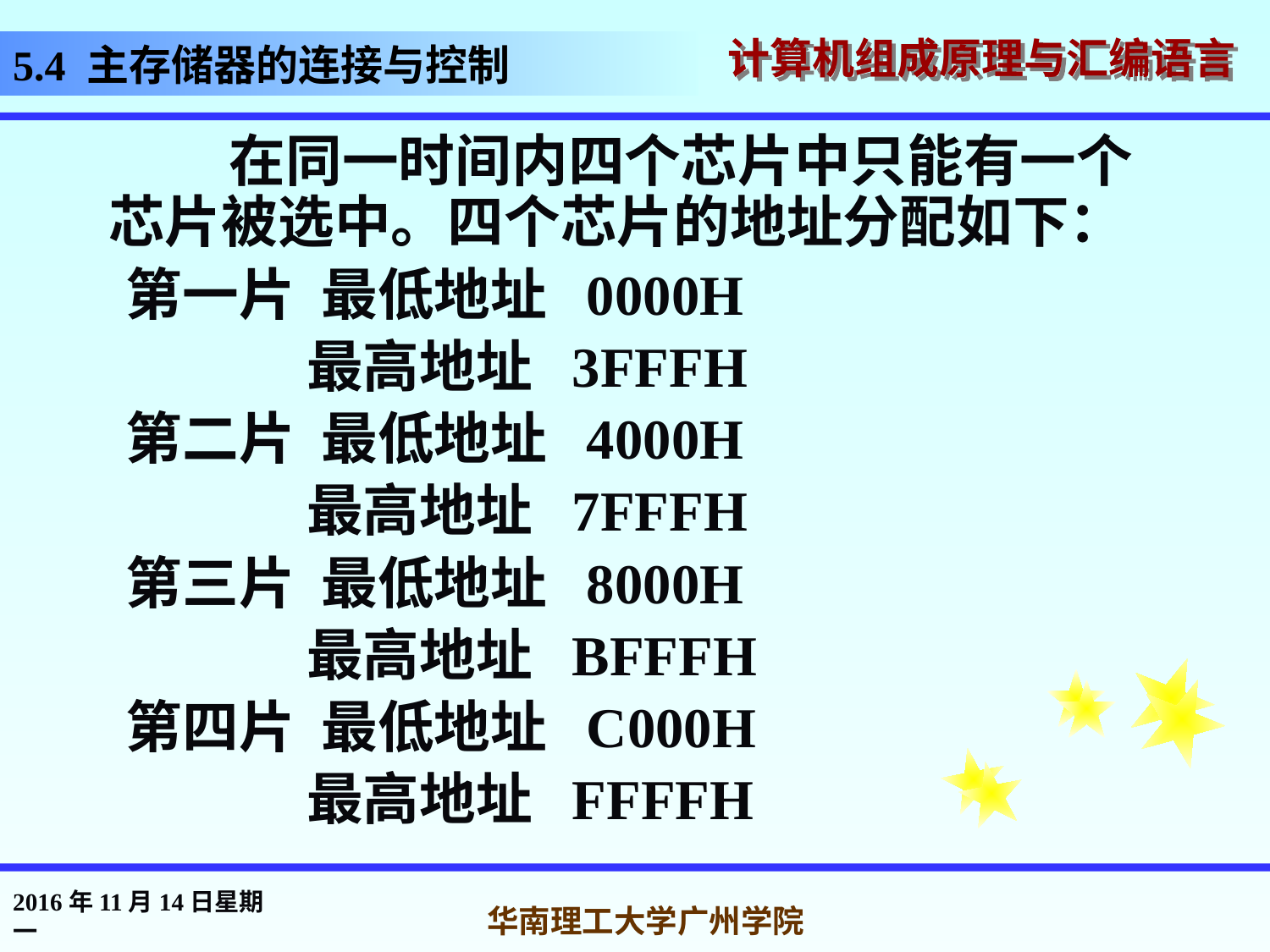

# 5.4 主存储器的连接与控制
            在同一时间内四个芯片中只能有一个芯片被选中。四个芯片的地址分配如下：
    第一片  最低地址  0000H
                  最高地址  3FFFH
    第二片  最低地址  4000H
                  最高地址  7FFFH
    第三片  最低地址  8000H
                  最高地址  BFFFH
    第四片  最低地址  C000H
                  最高地址  FFFFH
2016年11月14日星期一
华南理工大学广州学院